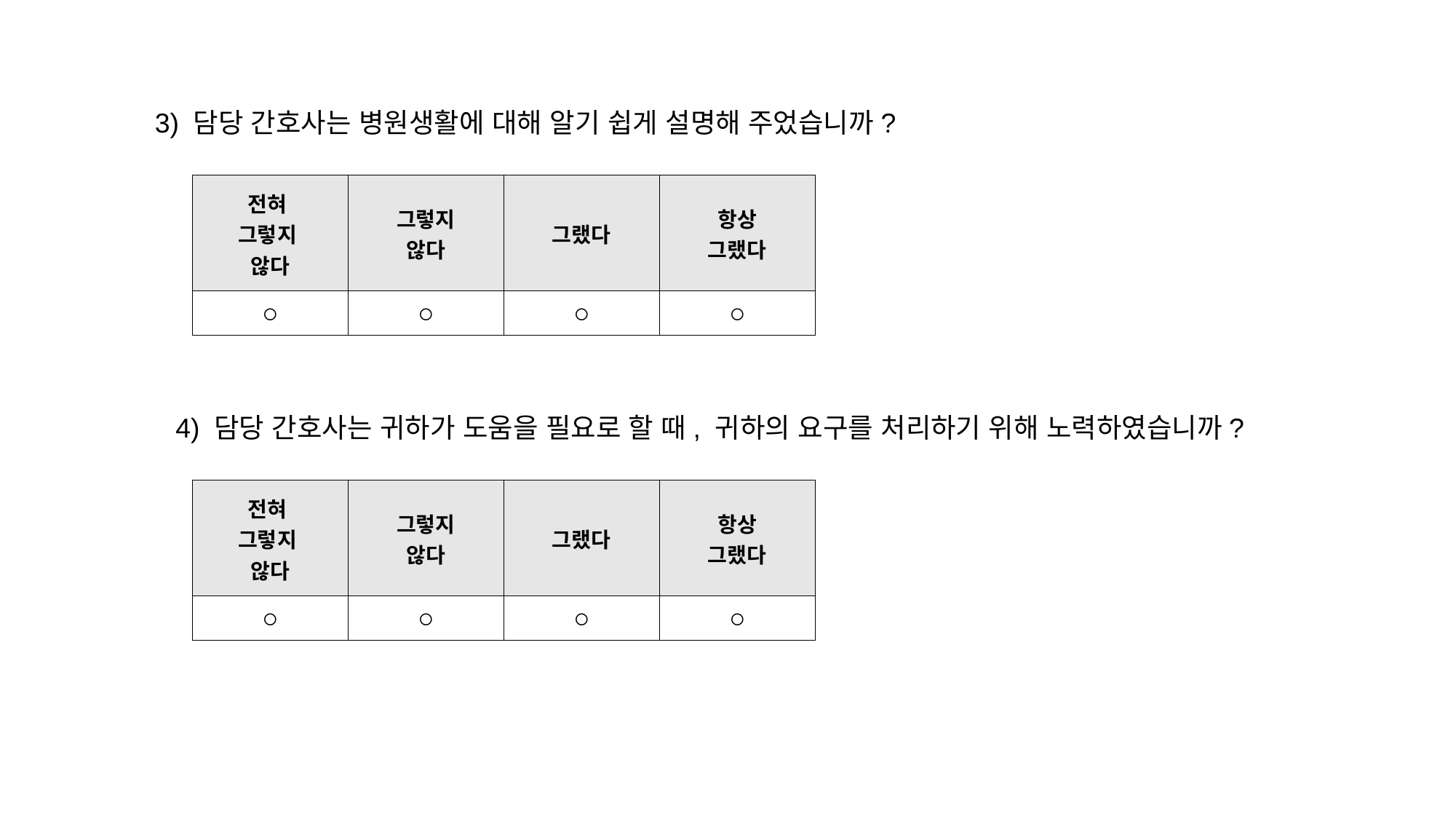

3) 담당 간호사는 병원생활에 대해 알기 쉽게 설명해 주었습니까?
| 전혀 그렇지 않다 | 그렇지 않다 | 그랬다 | 항상 그랬다 |
| --- | --- | --- | --- |
| ○ | ○ | ○ | ○ |
4) 담당 간호사는 귀하가 도움을 필요로 할 때, 귀하의 요구를 처리하기 위해 노력하였습니까?
| 전혀 그렇지 않다 | 그렇지 않다 | 그랬다 | 항상 그랬다 |
| --- | --- | --- | --- |
| ○ | ○ | ○ | ○ |